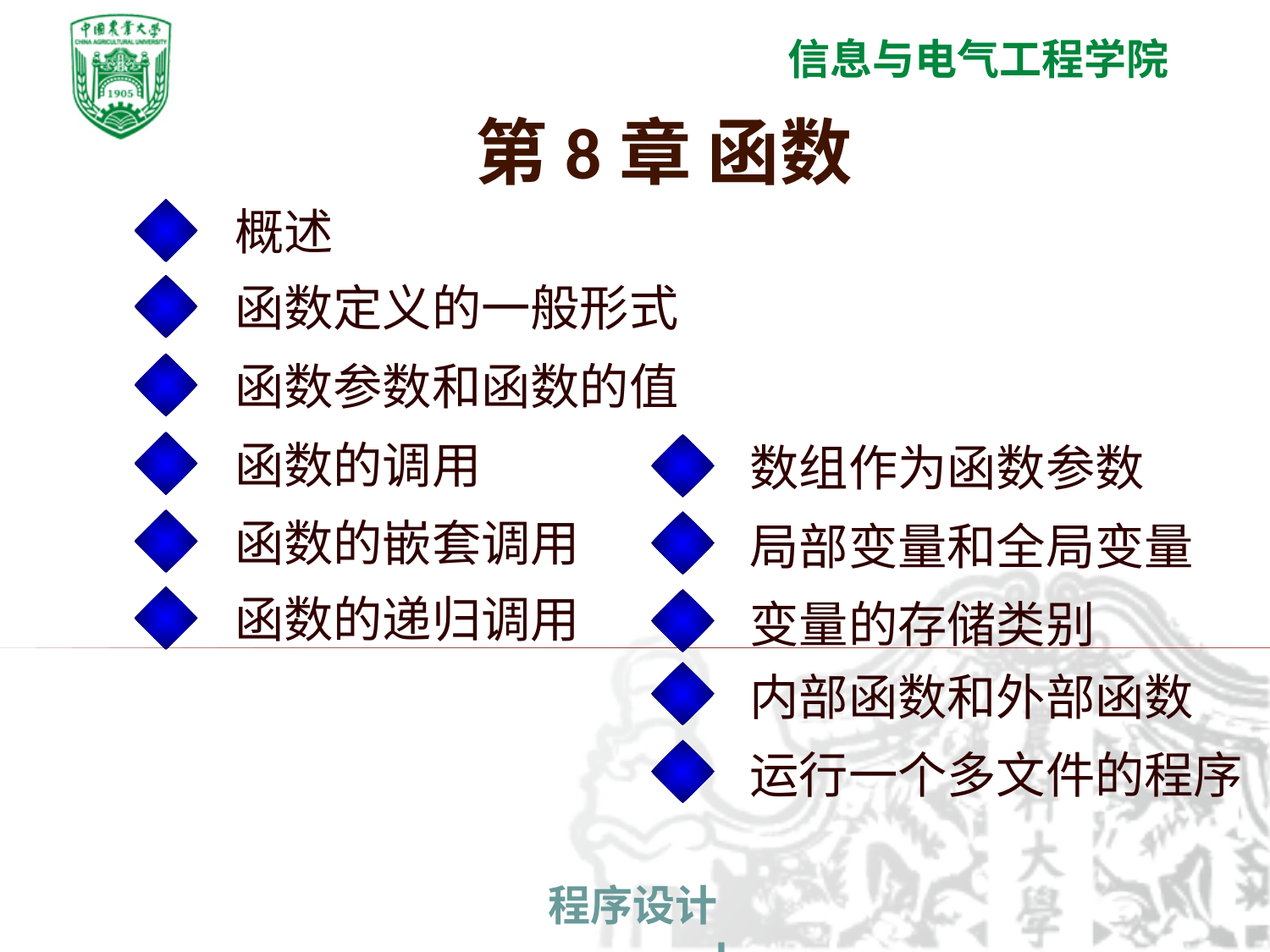

第8章 函数

概述

函数定义的一般形式

函数参数和函数的值

函数的调用
数组作为函数参数

函数的嵌套调用
局部变量和全局变量

函数的递归调用

变量的存储类别

内部函数和外部函数

运行一个多文件的程序